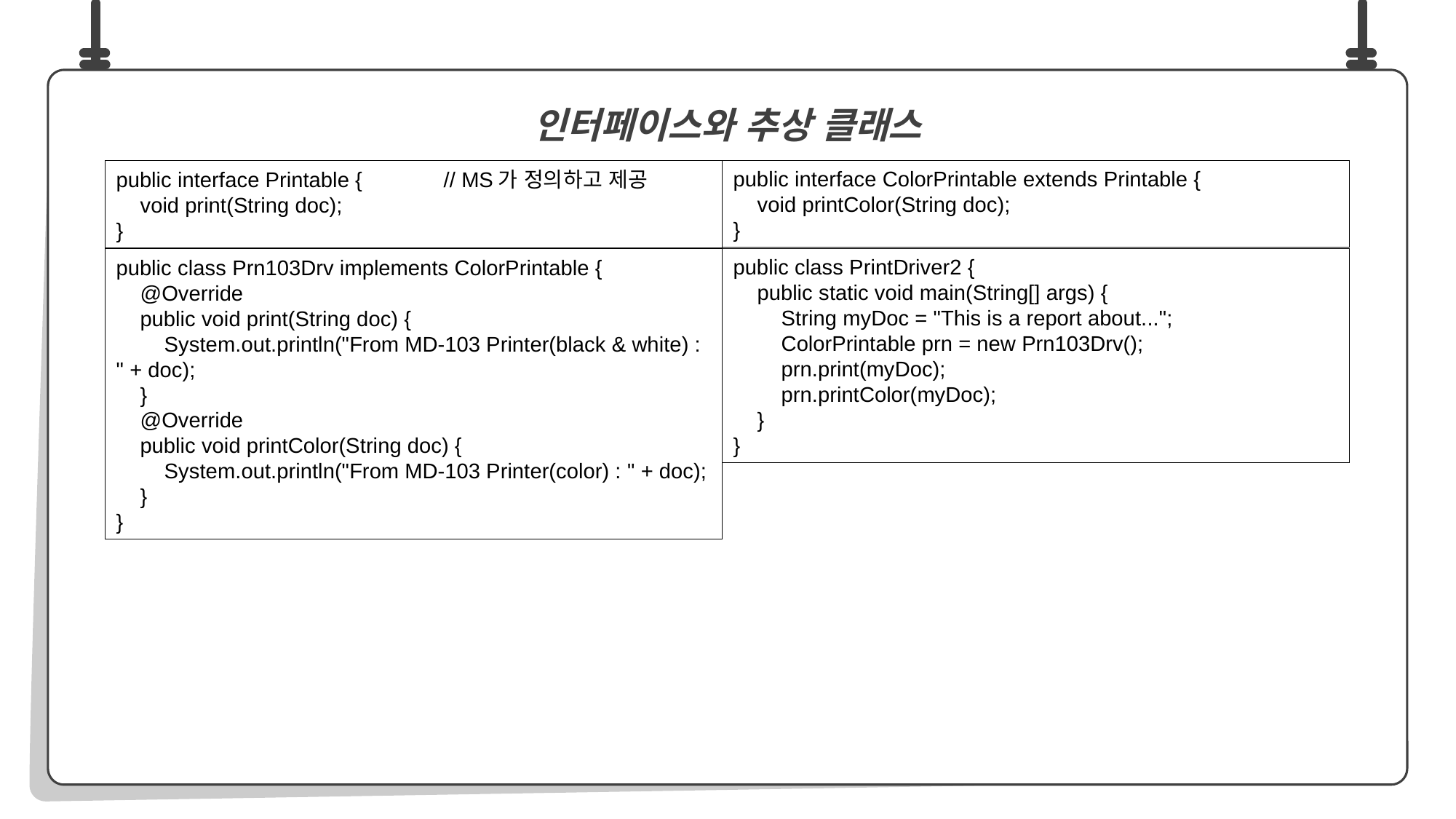

인터페이스와 추상 클래스

public interface ColorPrintable extends Printable {
    void printColor(String doc);
}
public interface Printable {	// MS가 정의하고 제공
    void print(String doc);
}
public class PrintDriver2 {
    public static void main(String[] args) {
        String myDoc = "This is a report about...";
        ColorPrintable prn = new Prn103Drv();
        prn.print(myDoc);
        prn.printColor(myDoc);
    }
}
public class Prn103Drv implements ColorPrintable {
    @Override
    public void print(String doc) {
        System.out.println("From MD-103 Printer(black & white) : " + doc);
    }
    @Override
    public void printColor(String doc) {
        System.out.println("From MD-103 Printer(color) : " + doc);
    }
}